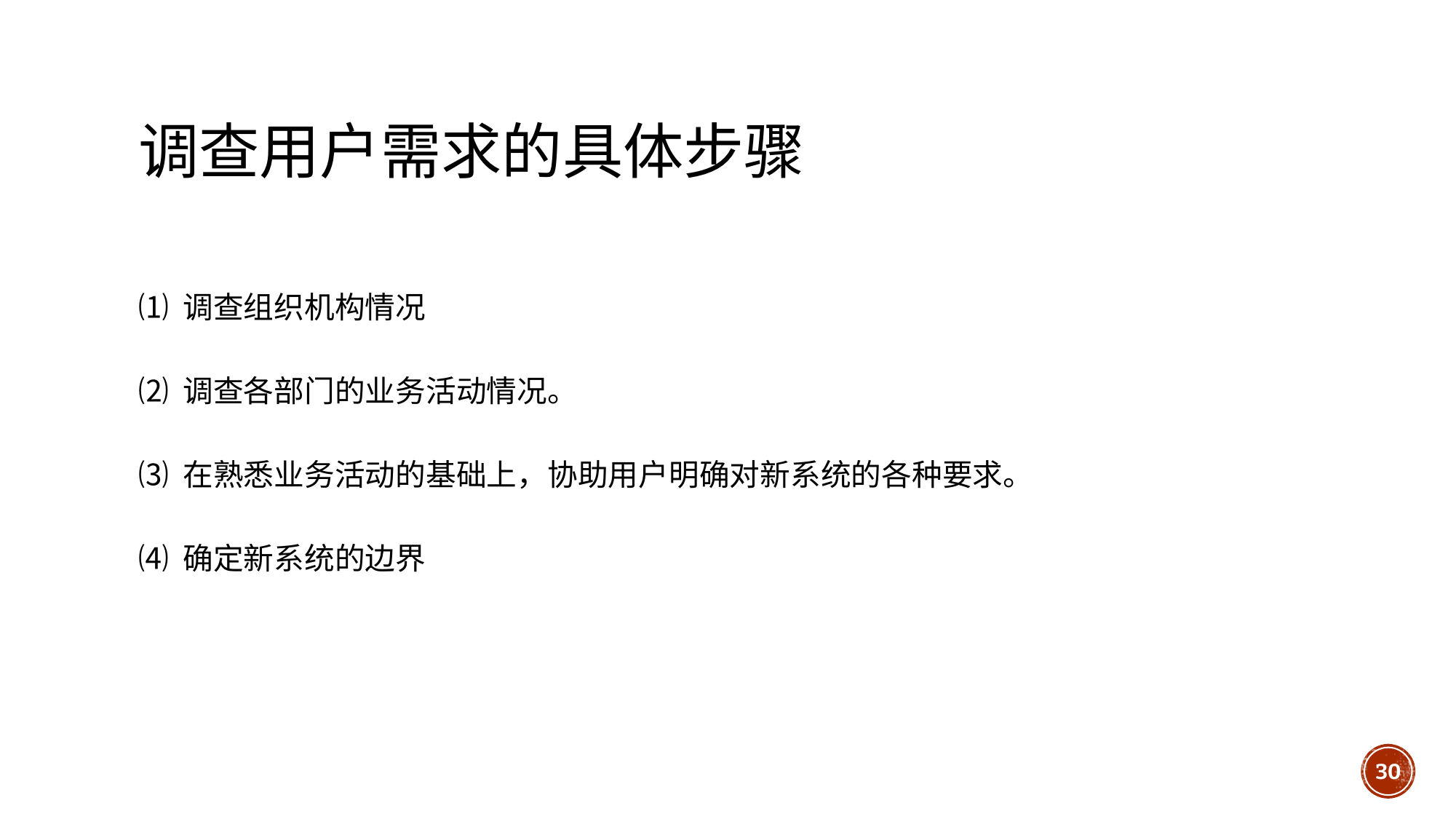

# 调查用户需求的具体步骤
⑴ 调查组织机构情况
⑵ 调查各部门的业务活动情况。
⑶ 在熟悉业务活动的基础上，协助用户明确对新系统的各种要求。
⑷ 确定新系统的边界
30